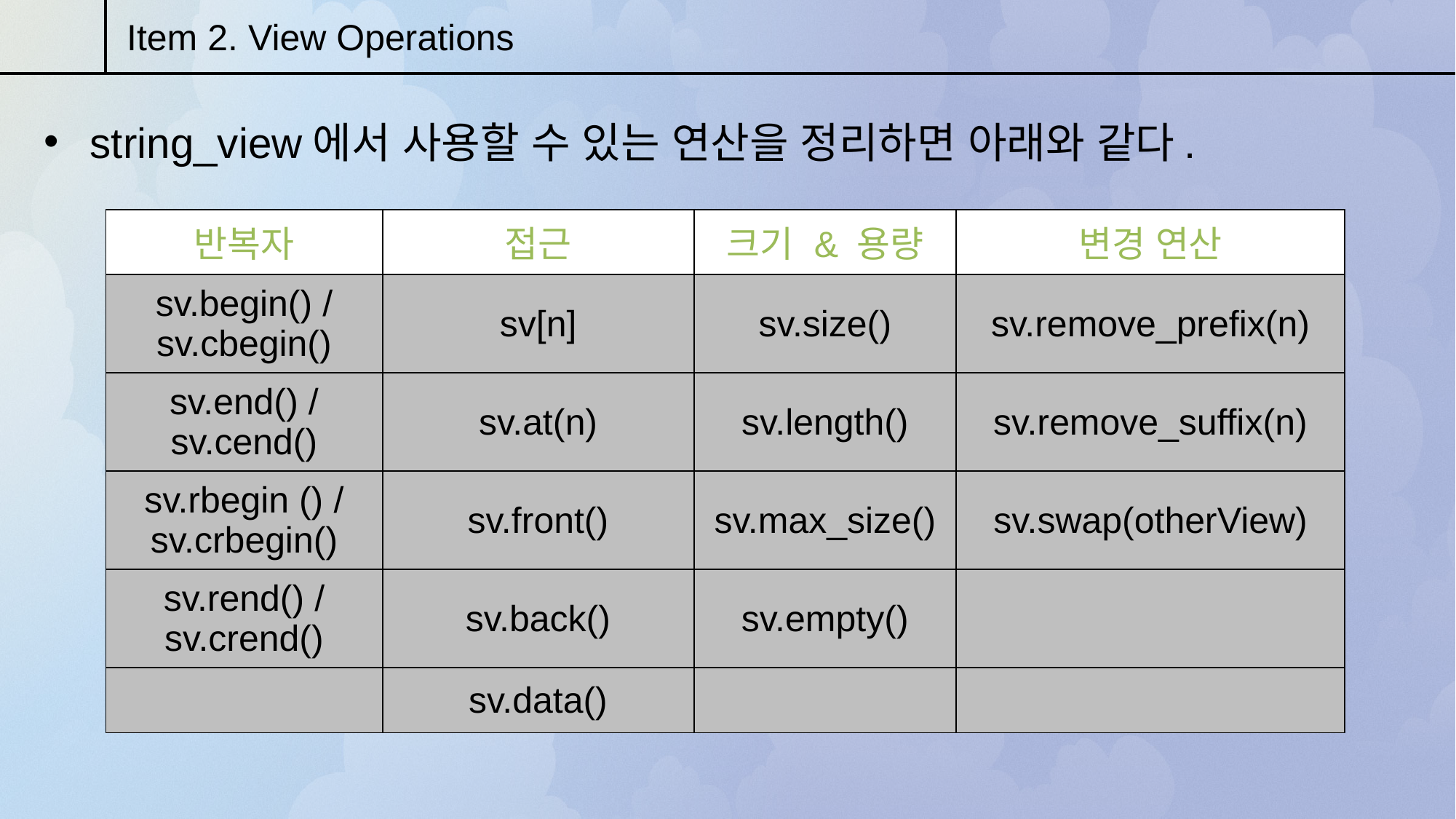

Item 2. View Operations
 string_view에서 사용할 수 있는 연산을 정리하면 아래와 같다.
| 반복자 | 접근 | 크기 & 용량 | 변경 연산 |
| --- | --- | --- | --- |
| sv.begin() / sv.cbegin() | sv[n] | sv.size() | sv.remove\_prefix(n) |
| sv.end() / sv.cend() | sv.at(n) | sv.length() | sv.remove\_suffix(n) |
| sv.rbegin () / sv.crbegin() | sv.front() | sv.max\_size() | sv.swap(otherView) |
| sv.rend() / sv.crend() | sv.back() | sv.empty() |  |
|  | sv.data() |  |  |